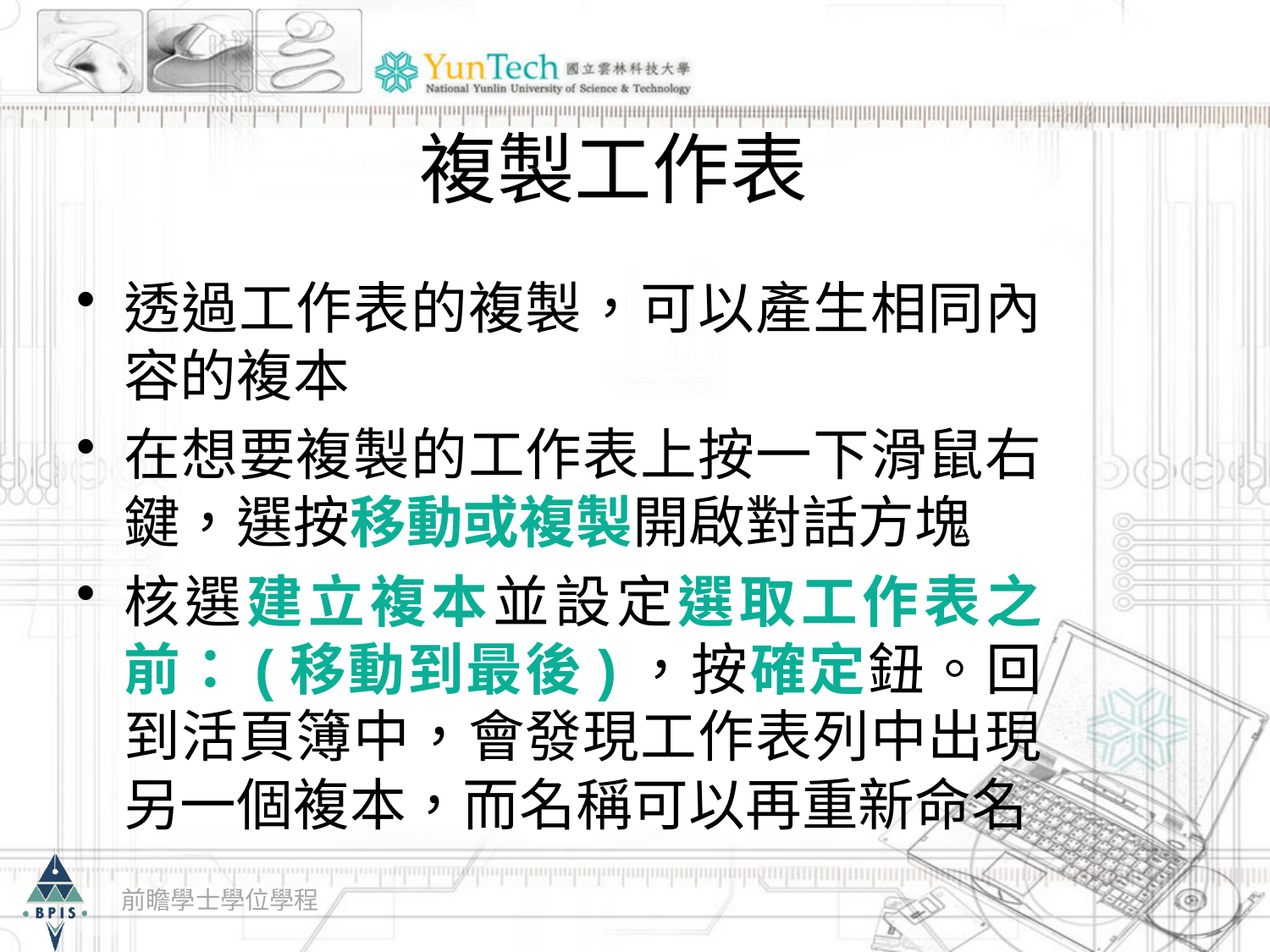

# 複製工作表
透過工作表的複製，可以產生相同內容的複本
在想要複製的工作表上按一下滑鼠右鍵，選按移動或複製開啟對話方塊
核選建立複本並設定選取工作表之前：(移動到最後)，按確定鈕。回到活頁簿中，會發現工作表列中出現另一個複本，而名稱可以再重新命名